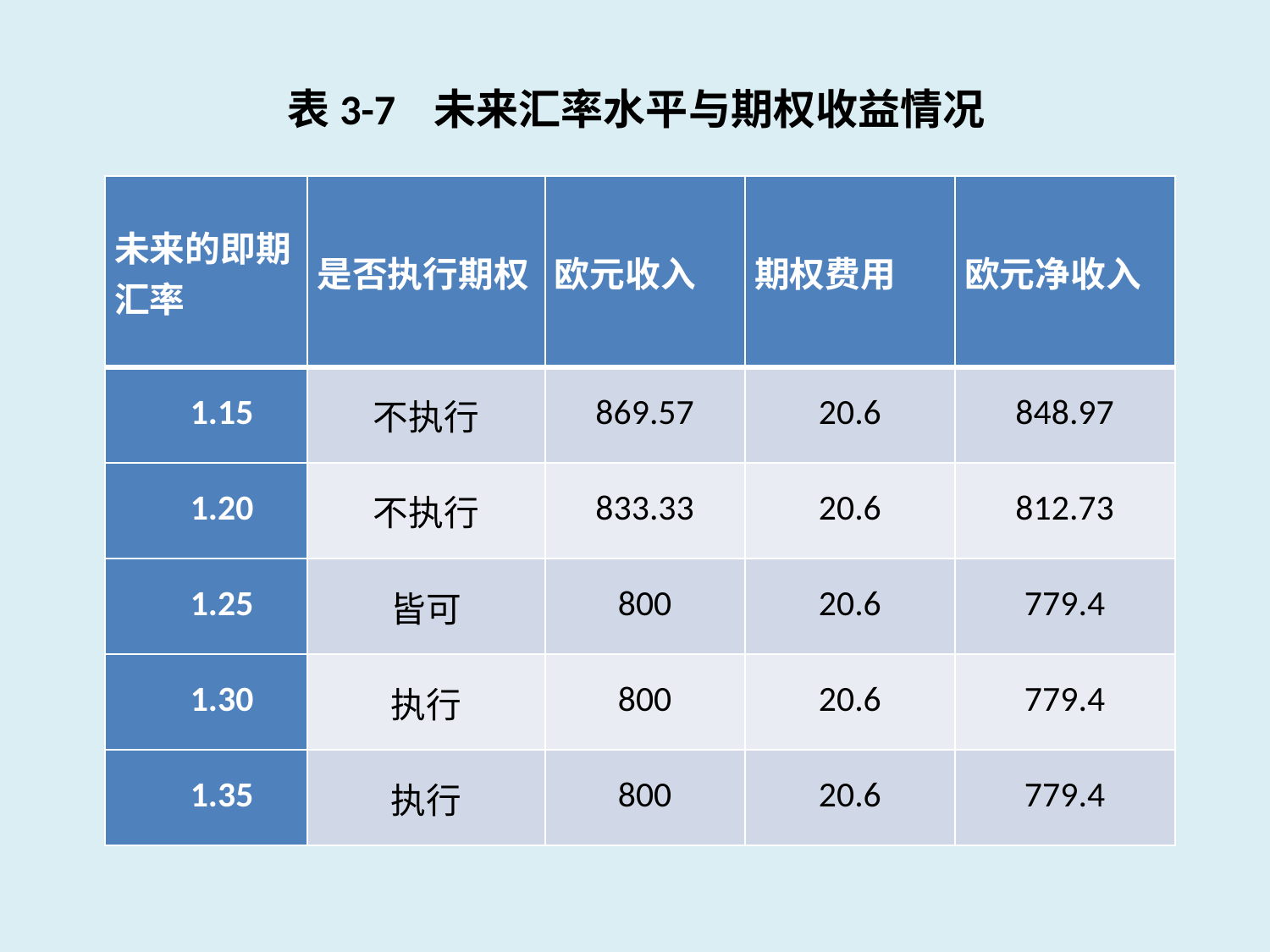

表3-7   未来汇率水平与期权收益情况
| 未来的即期汇率 | 是否执行期权 | 欧元收入 | 期权费用 | 欧元净收入 |
| --- | --- | --- | --- | --- |
| 1.15 | 不执行 | 869.57 | 20.6 | 848.97 |
| 1.20 | 不执行 | 833.33 | 20.6 | 812.73 |
| 1.25 | 皆可 | 800 | 20.6 | 779.4 |
| 1.30 | 执行 | 800 | 20.6 | 779.4 |
| 1.35 | 执行 | 800 | 20.6 | 779.4 |